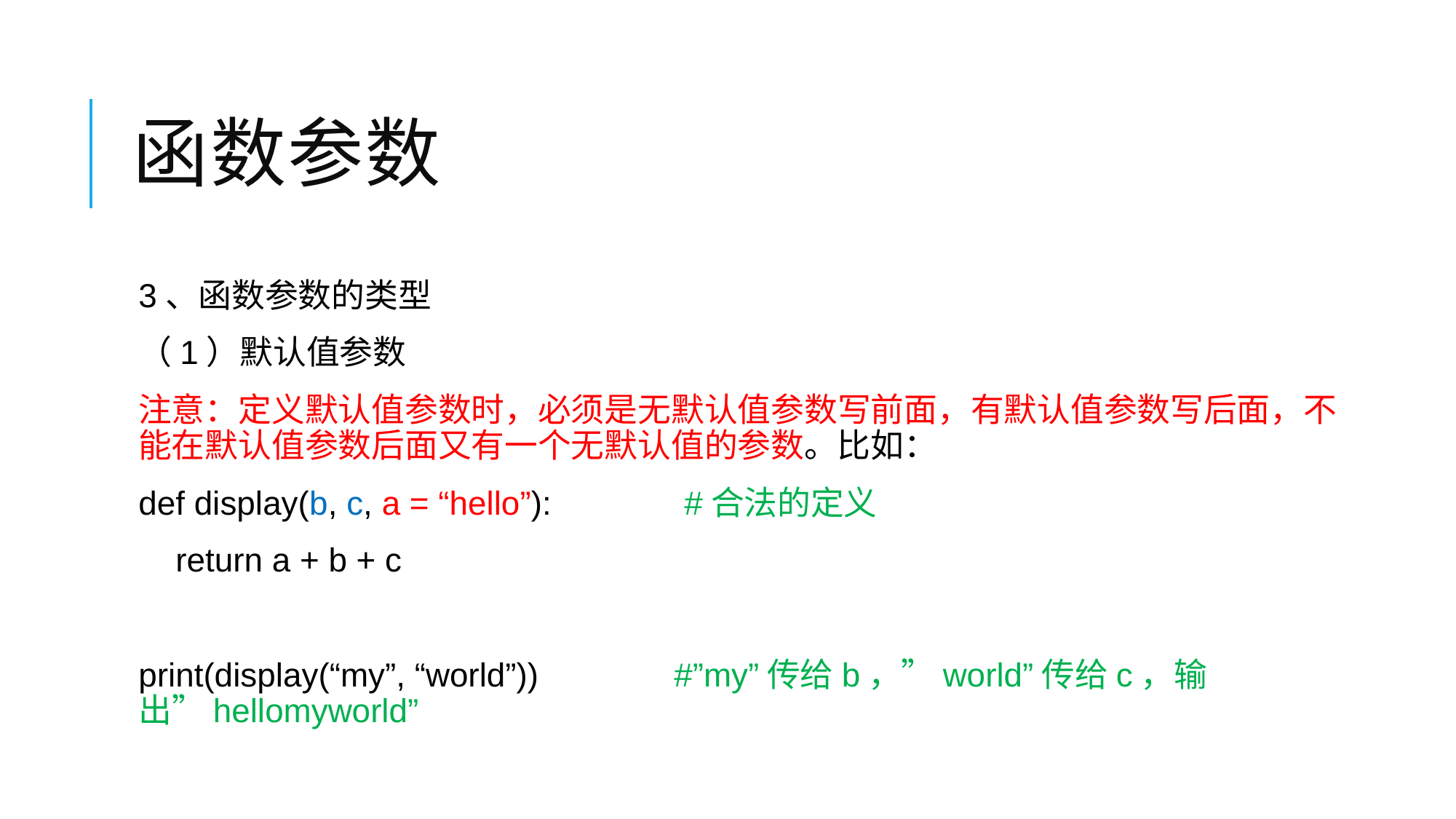

# 函数参数
3、函数参数的类型
（1）默认值参数
注意：定义默认值参数时，必须是无默认值参数写前面，有默认值参数写后面，不能在默认值参数后面又有一个无默认值的参数。比如：
def display(b, c, a = “hello”):		#合法的定义
    return a + b + c

print(display(“my”, “world”))	#”my”传给b，”world”传给c，输	出”hellomyworld”